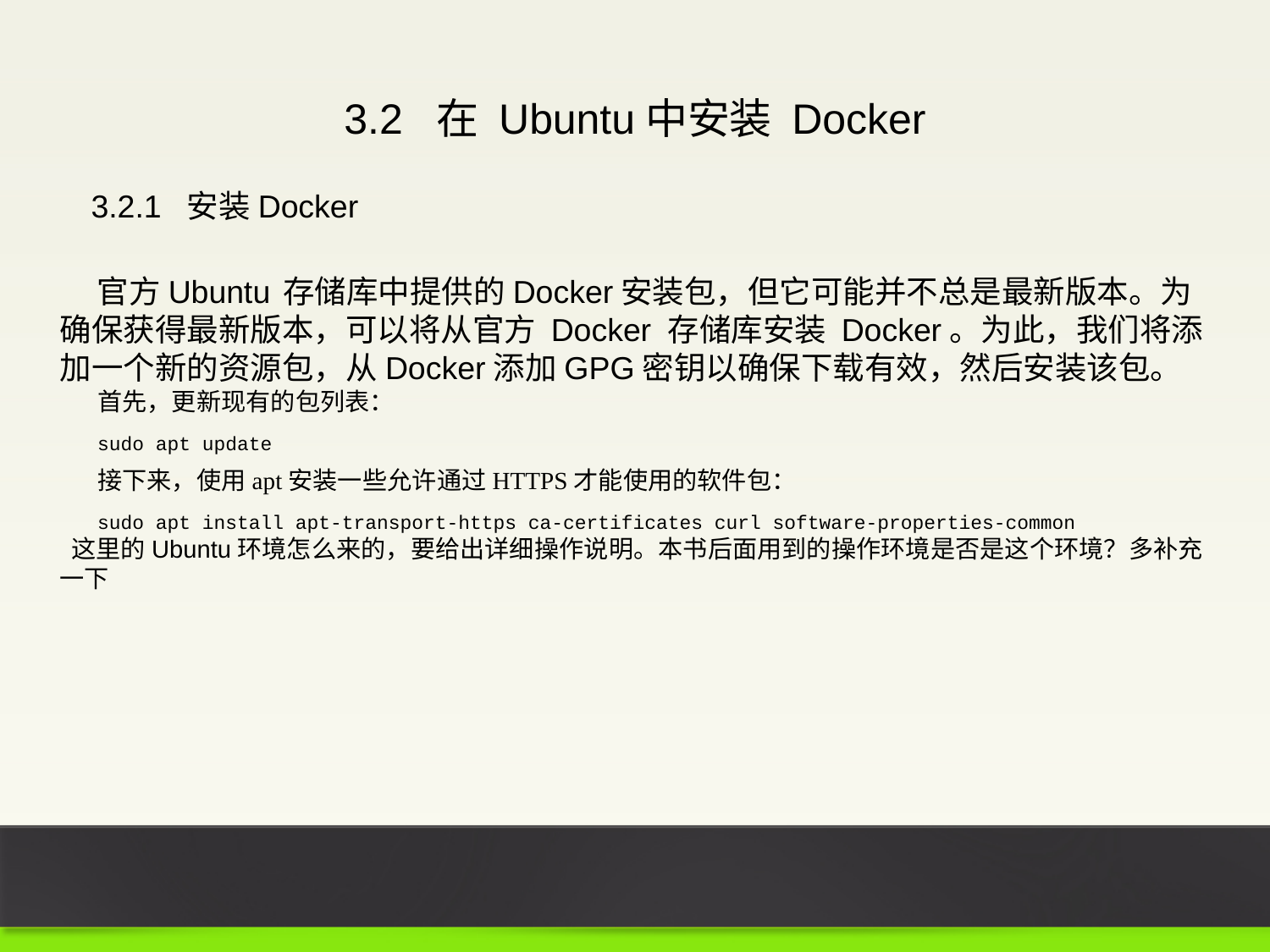

3.2  在 Ubuntu中安装 Docker
3.2.1  安装Docker
官方Ubuntu 存储库中提供的Docker安装包，但它可能并不总是最新版本。为确保获得最新版本，可以将从官方 Docker 存储库安装 Docker。为此，我们将添加一个新的资源包，从Docker添加GPG密钥以确保下载有效，然后安装该包。
首先，更新现有的包列表：
sudo apt update
接下来，使用apt安装一些允许通过HTTPS才能使用的软件包：
sudo apt install apt-transport-https ca-certificates curl software-properties-common
 这里的Ubuntu环境怎么来的，要给出详细操作说明。本书后面用到的操作环境是否是这个环境？多补充一下